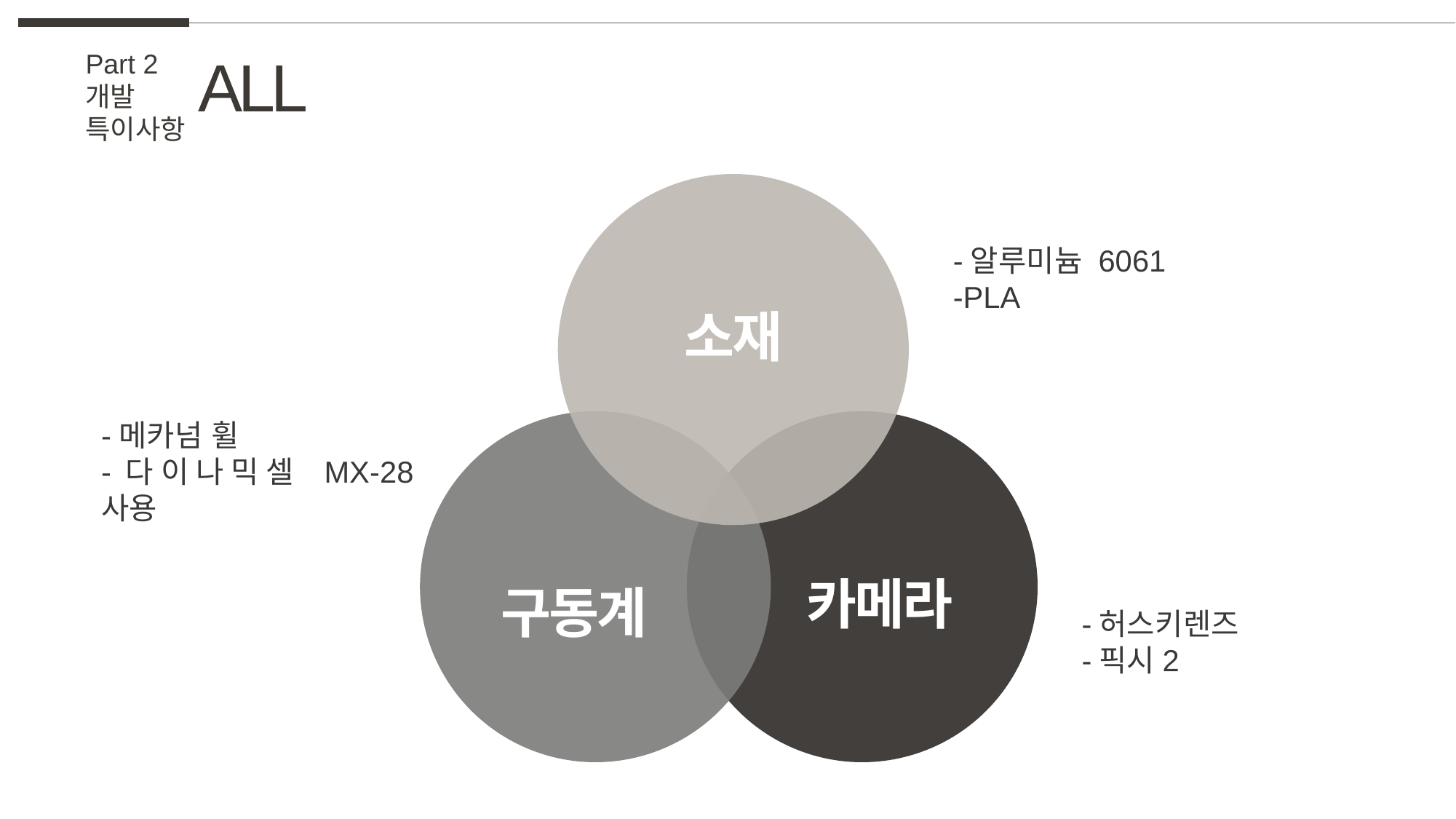

ALL
Part 2
개발
특이사항

-알루미늄 6061
-PLA
소재
-메카넘 휠
-다이나믹셀 MX-28사용

카메라
구동계
-허스키렌즈
-픽시2